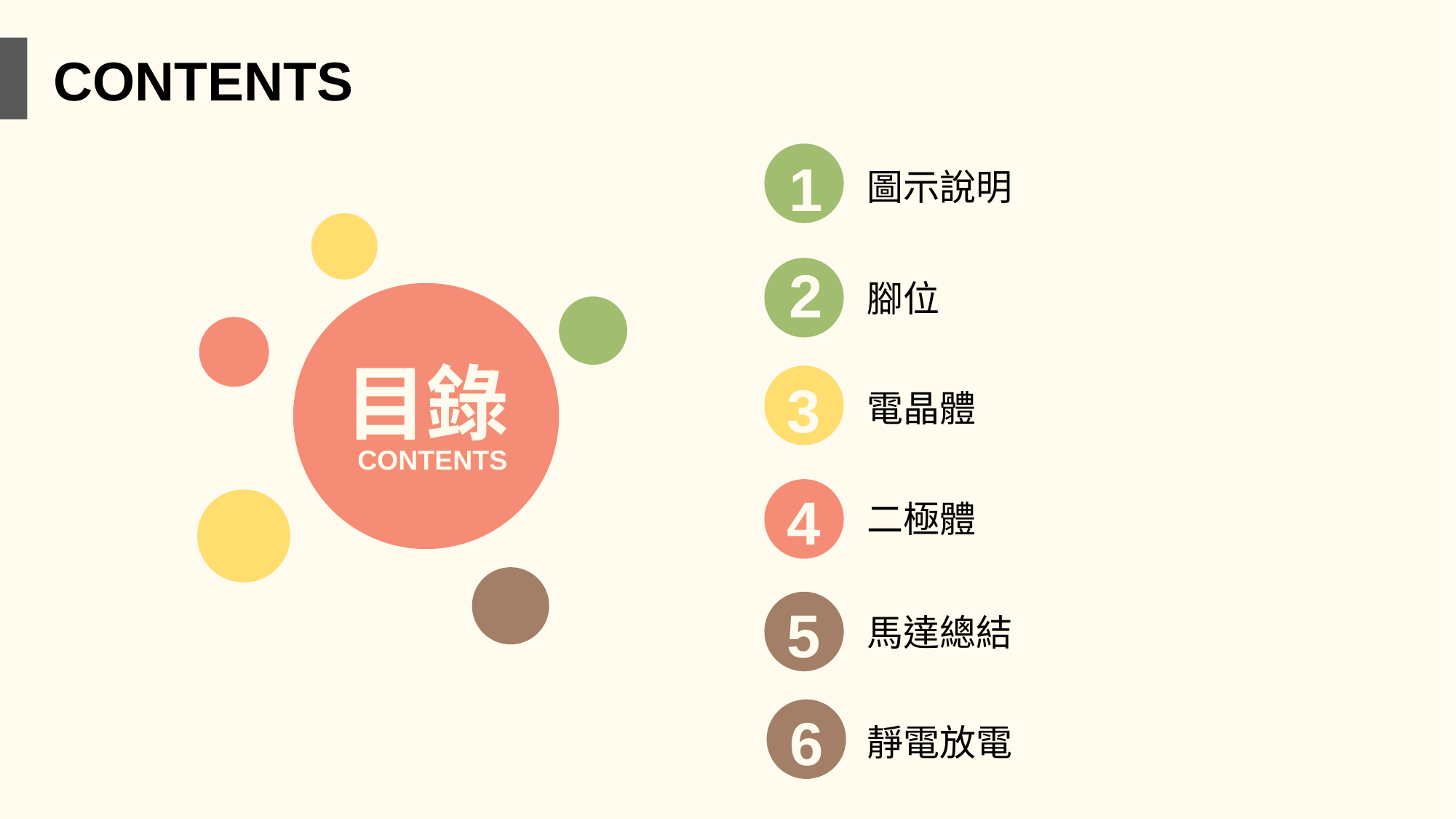

CONTENTS

1
圖示說明

2

腳位

目錄
CONTENTS

3

電晶體

4

二極體

5
馬達總結

6
靜電放電